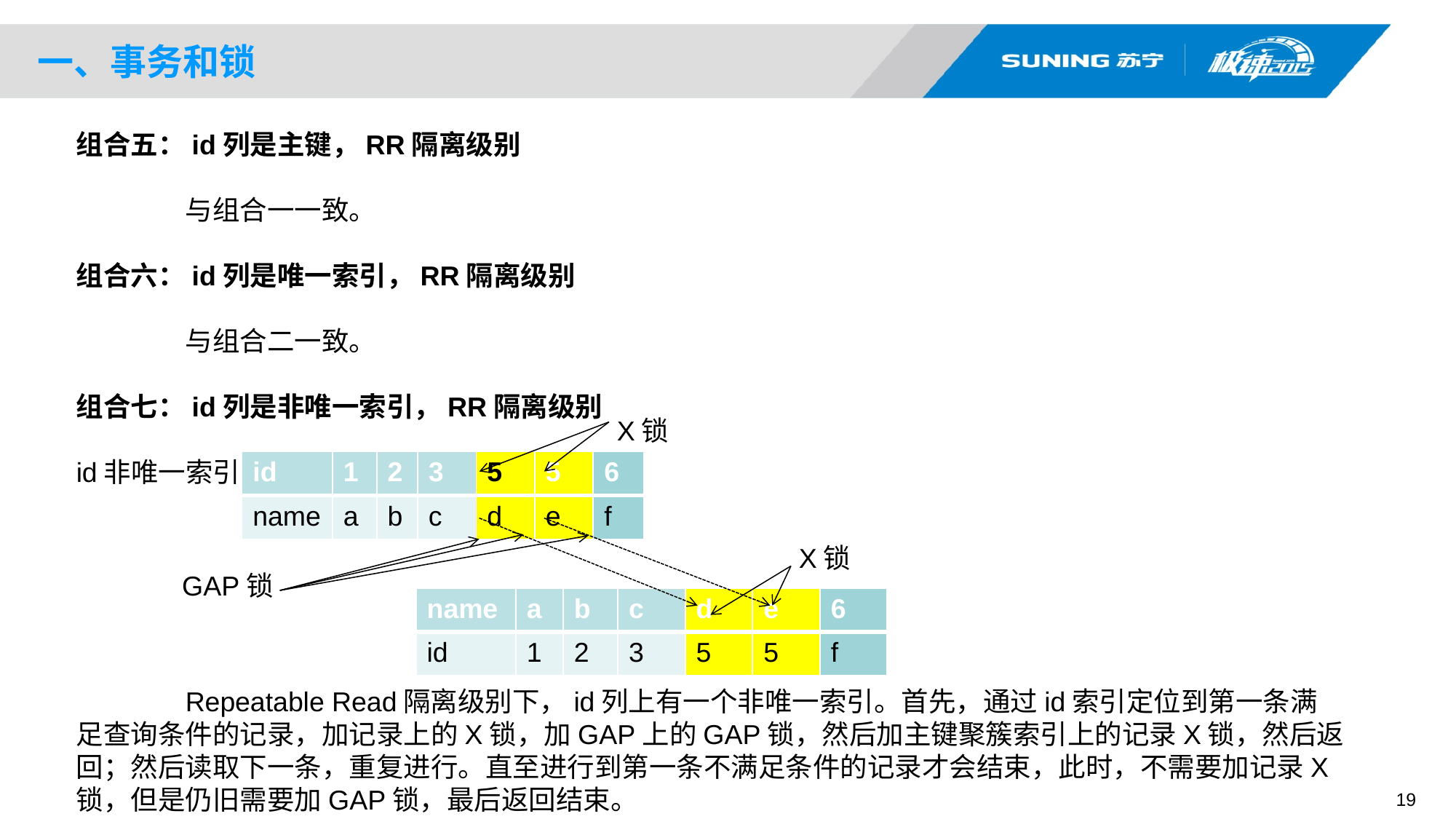

一、事务和锁
组合五：id列是主键，RR隔离级别

	与组合一一致。

组合六：id列是唯一索引，RR隔离级别

	与组合二一致。

组合七：id列是非唯一索引，RR隔离级别

id非唯一索引

				数据表

	Repeatable Read隔离级别下，id列上有一个非唯一索引。首先，通过id索引定位到第一条满足查询条件的记录，加记录上的X锁，加GAP上的GAP锁，然后加主键聚簇索引上的记录X锁，然后返回；然后读取下一条，重复进行。直至进行到第一条不满足条件的记录才会结束，此时，不需要加记录X锁，但是仍旧需要加GAP锁，最后返回结束。

X锁
| id | 1 | 2 | 3 | 5 | 5 | 6 |
| --- | --- | --- | --- | --- | --- | --- |
| name | a | b | c | d | e | f |
X锁
GAP锁
| name | a | b | c | d | e | 6 |
| --- | --- | --- | --- | --- | --- | --- |
| id | 1 | 2 | 3 | 5 | 5 | f |